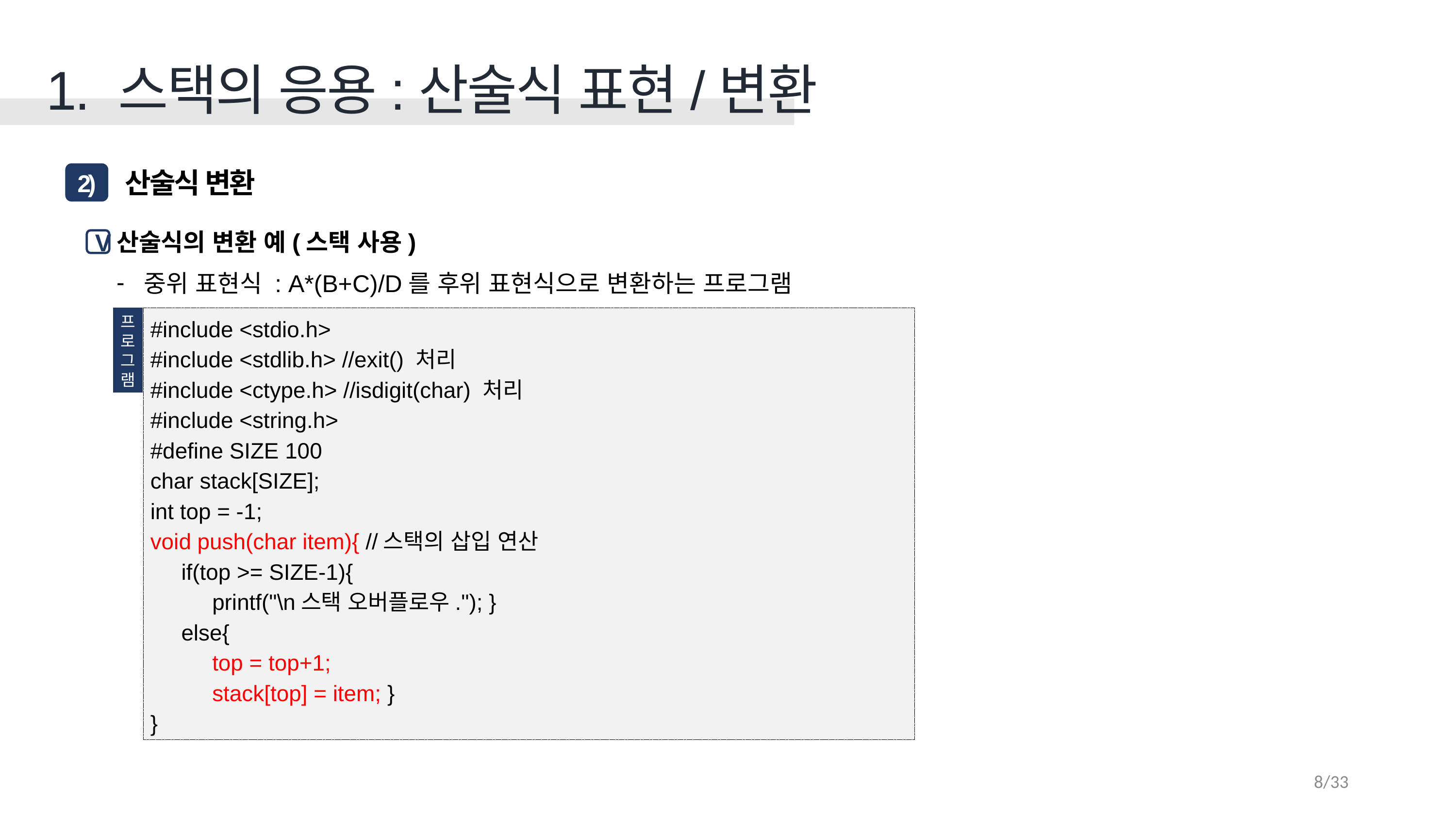

1. 스택의 응용:산술식 표현/변환

 산술식 변환
2)
산술식의 변환 예(스택 사용)

중위 표현식 : A*(B+C)/D를 후위 표현식으로 변환하는 프로그램

V
프
로
그
램
#include <stdio.h>
#include <stdlib.h> //exit() 처리
#include <ctype.h> //isdigit(char) 처리
#include <string.h>
#define SIZE 100
char stack[SIZE];
int top = -1;
void push(char item){ //스택의 삽입 연산
     if(top >= SIZE-1){
          printf("\n스택 오버플로우."); }
     else{
          top = top+1;
          stack[top] = item; }
}
8/33